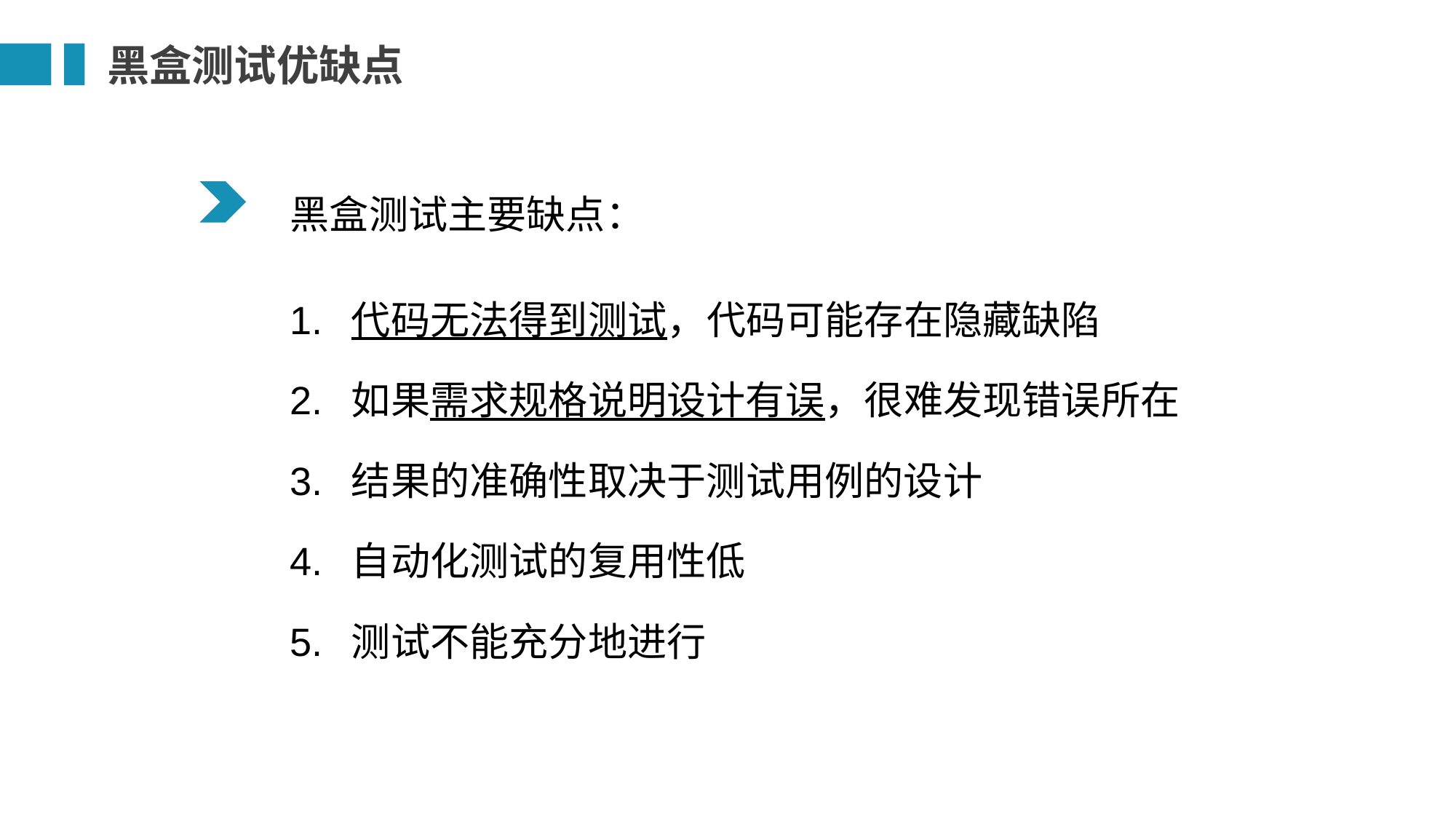

黑盒测试优缺点

黑盒测试主要缺点：

代码无法得到测试，代码可能存在隐藏缺陷
如果需求规格说明设计有误，很难发现错误所在
结果的准确性取决于测试用例的设计
自动化测试的复用性低
测试不能充分地进行
11